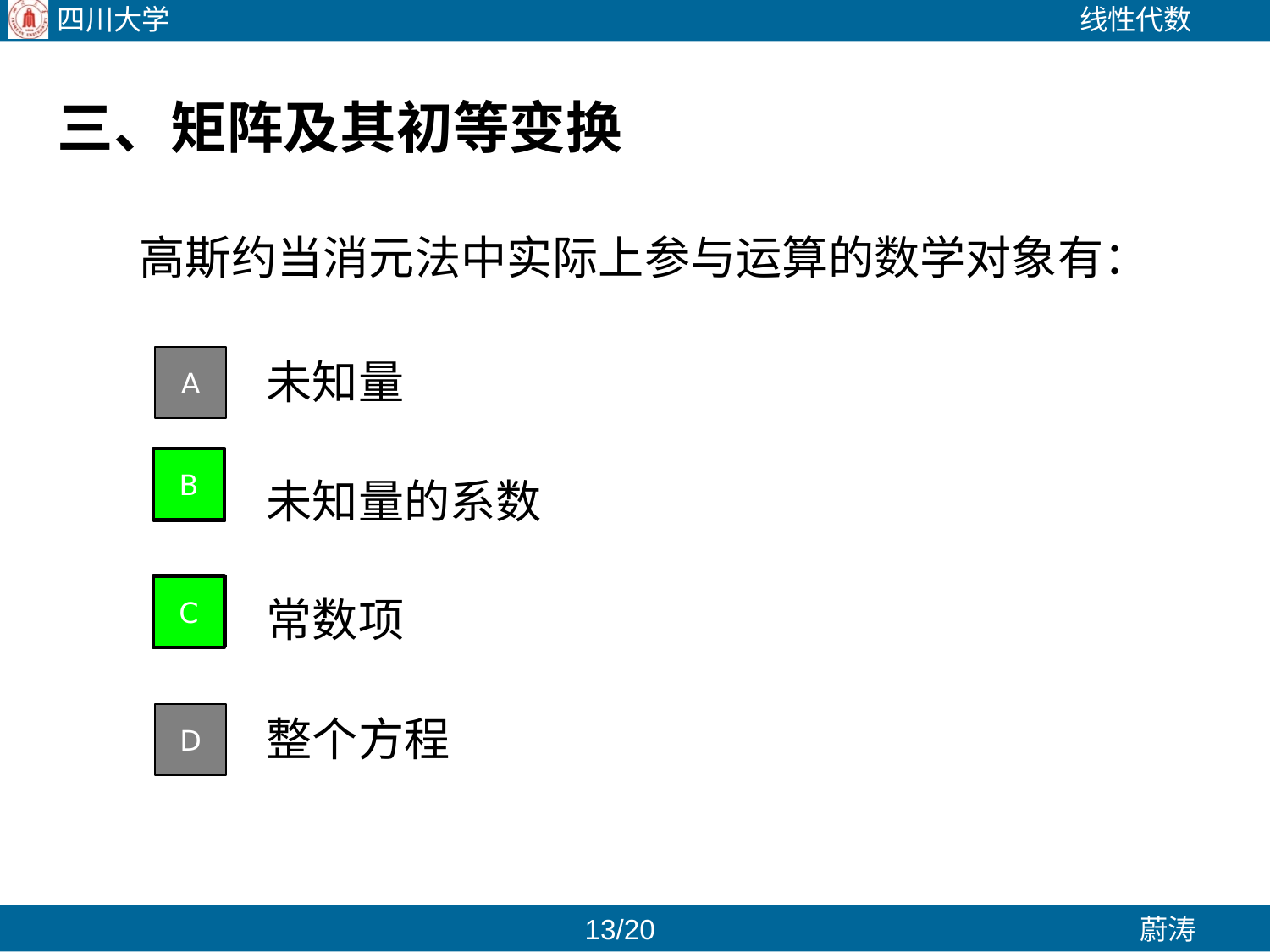

三、矩阵及其初等变换
高斯约当消元法中实际上参与运算的数学对象有：
未知量
A
B
B
未知量的系数
常数项
C
C
整个方程
D
13/20